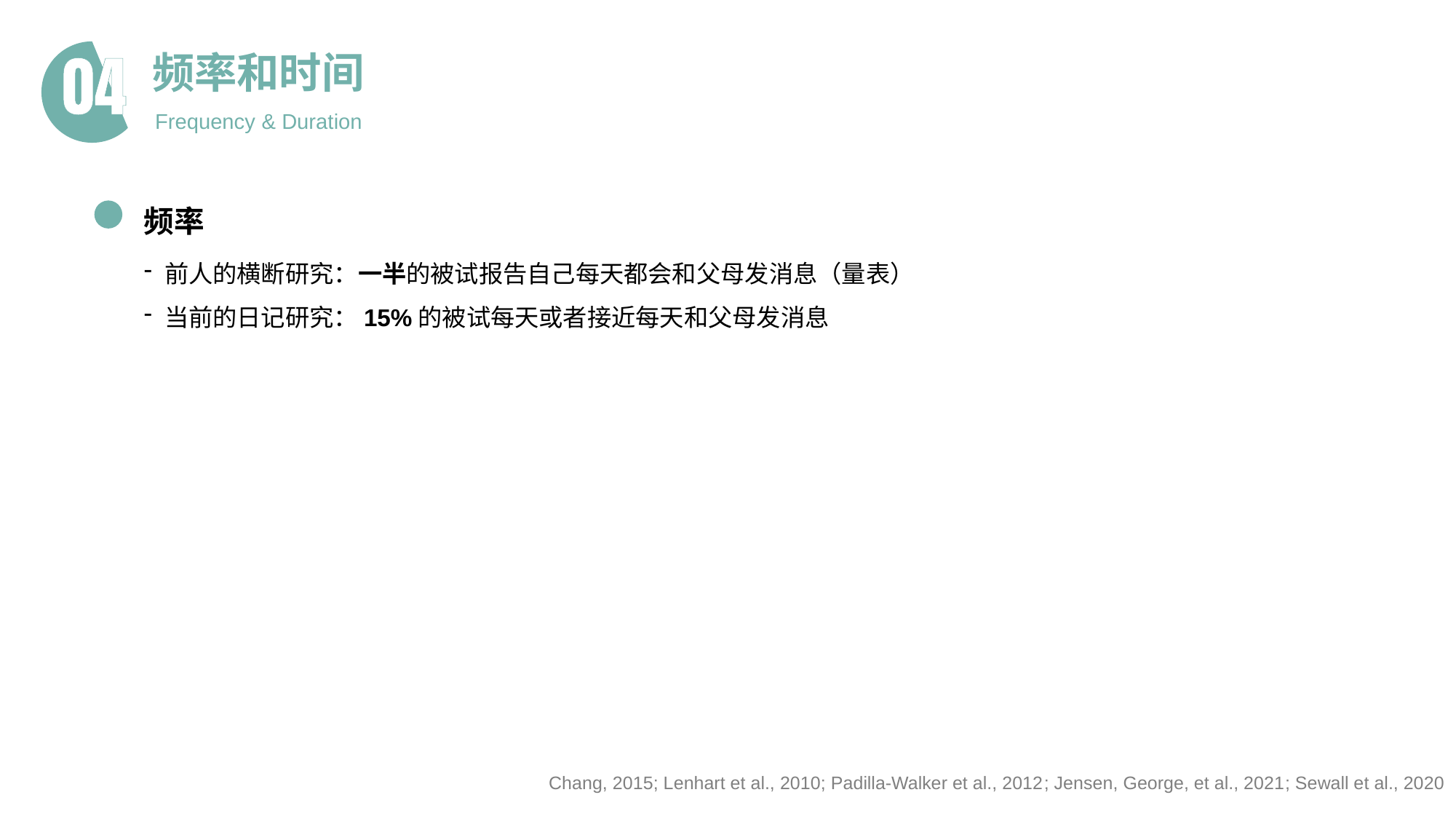

频率和时间

04
Frequency & Duration
频率

前人的横断研究：一半的被试报告自己每天都会和父母发消息（量表）
当前的日记研究：15%的被试每天或者接近每天和父母发消息
Chang, 2015; Lenhart et al., 2010; Padilla-Walker et al., 2012; Jensen, George, et al., 2021; Sewall et al., 2020